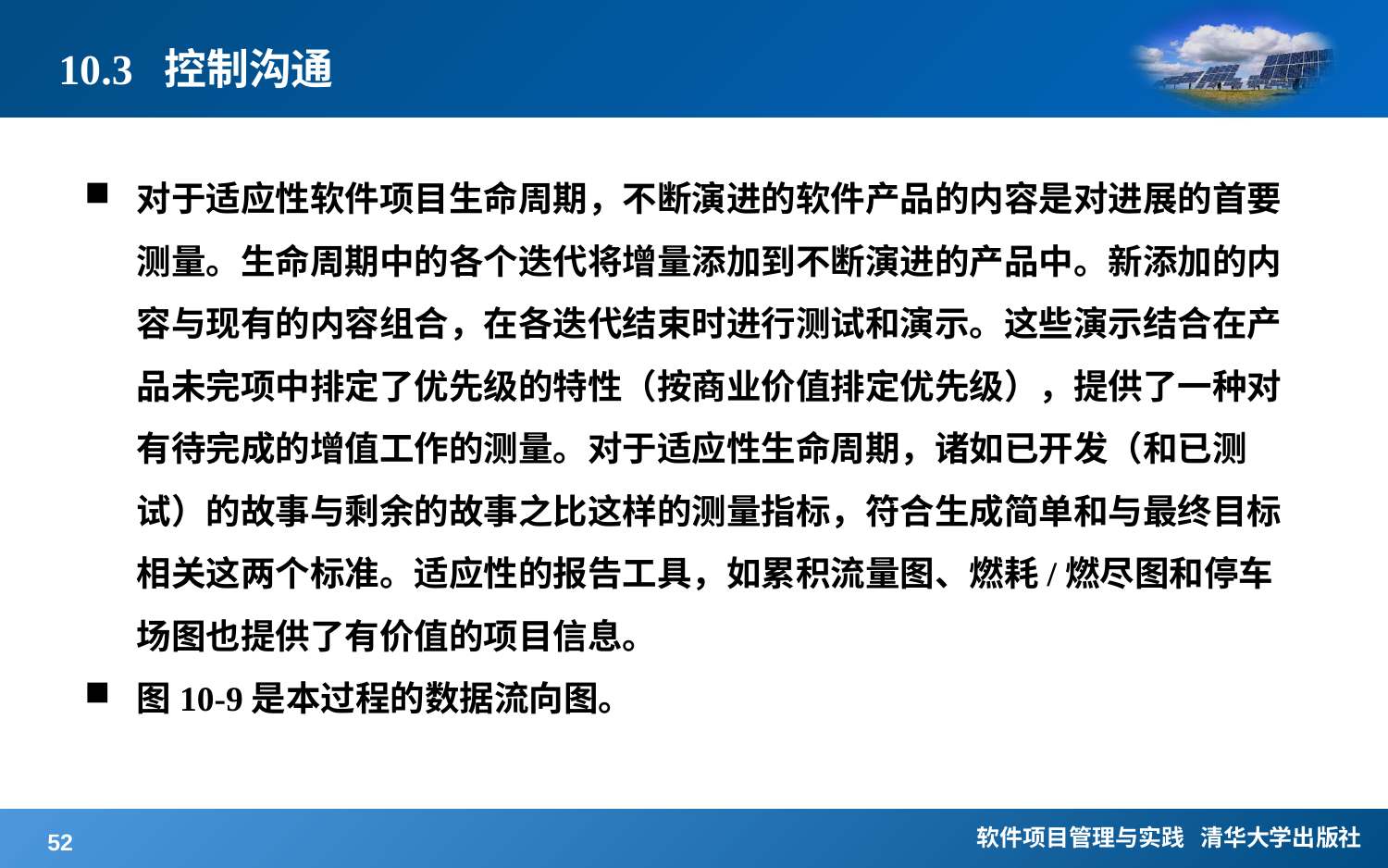

# 10.3  控制沟通
对于适应性软件项目生命周期，不断演进的软件产品的内容是对进展的首要测量。生命周期中的各个迭代将增量添加到不断演进的产品中。新添加的内容与现有的内容组合，在各迭代结束时进行测试和演示。这些演示结合在产品未完项中排定了优先级的特性（按商业价值排定优先级），提供了一种对有待完成的增值工作的测量。对于适应性生命周期，诸如已开发（和已测试）的故事与剩余的故事之比这样的测量指标，符合生成简单和与最终目标相关这两个标准。适应性的报告工具，如累积流量图、燃耗/燃尽图和停车场图也提供了有价值的项目信息。
图10-9是本过程的数据流向图。